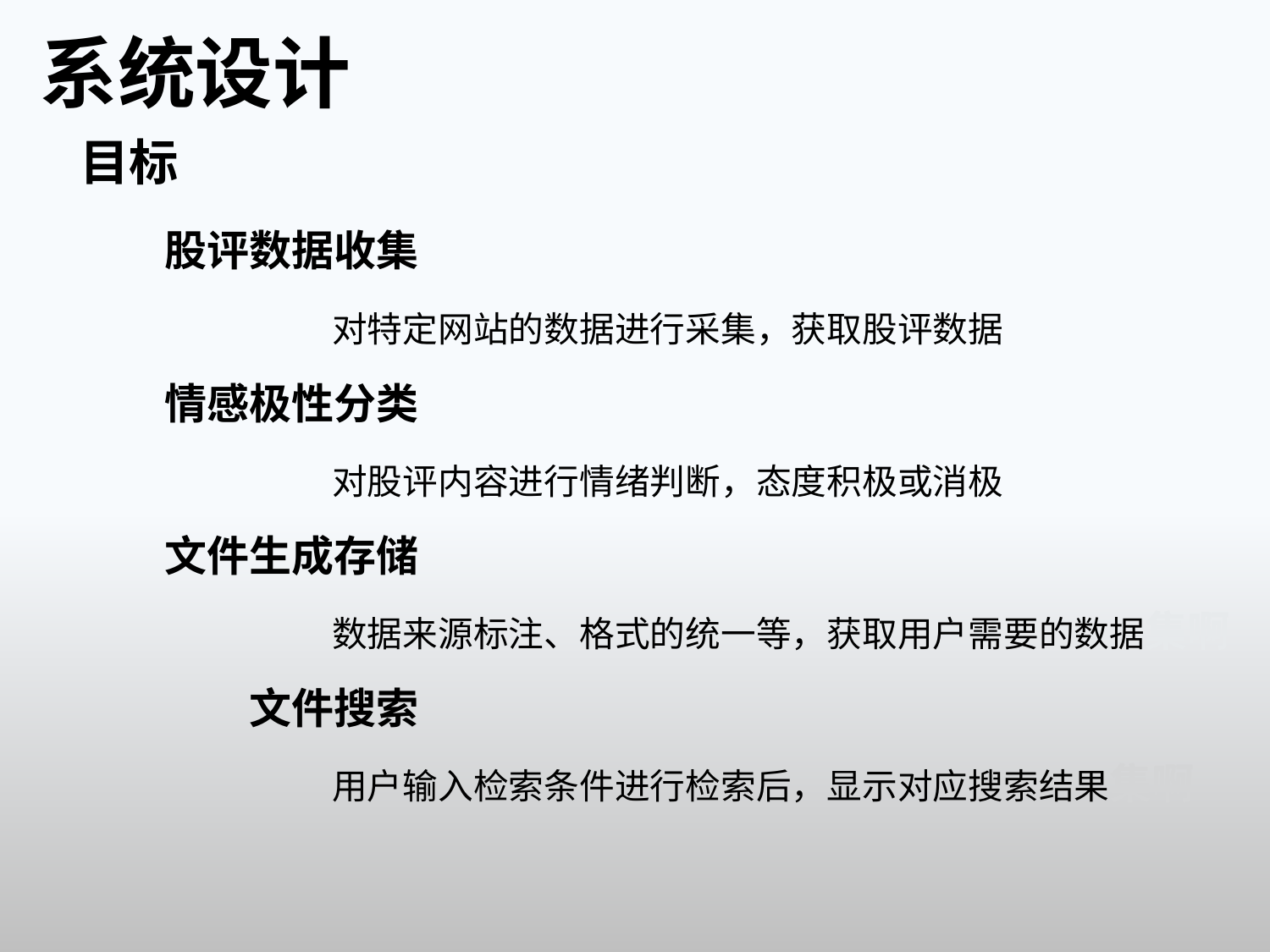

系统设计
目标
股评数据收集

情感极性分类

文件生成存储

文件搜索
对特定网站的数据进行采集，获取股评数据集啊

对股评内容进行情绪判断，态度积极或消极集啊

数据来源标注、格式的统一等，获取用户需要的数据集啊

用户输入检索条件进行检索后，显示对应搜索结果集啊